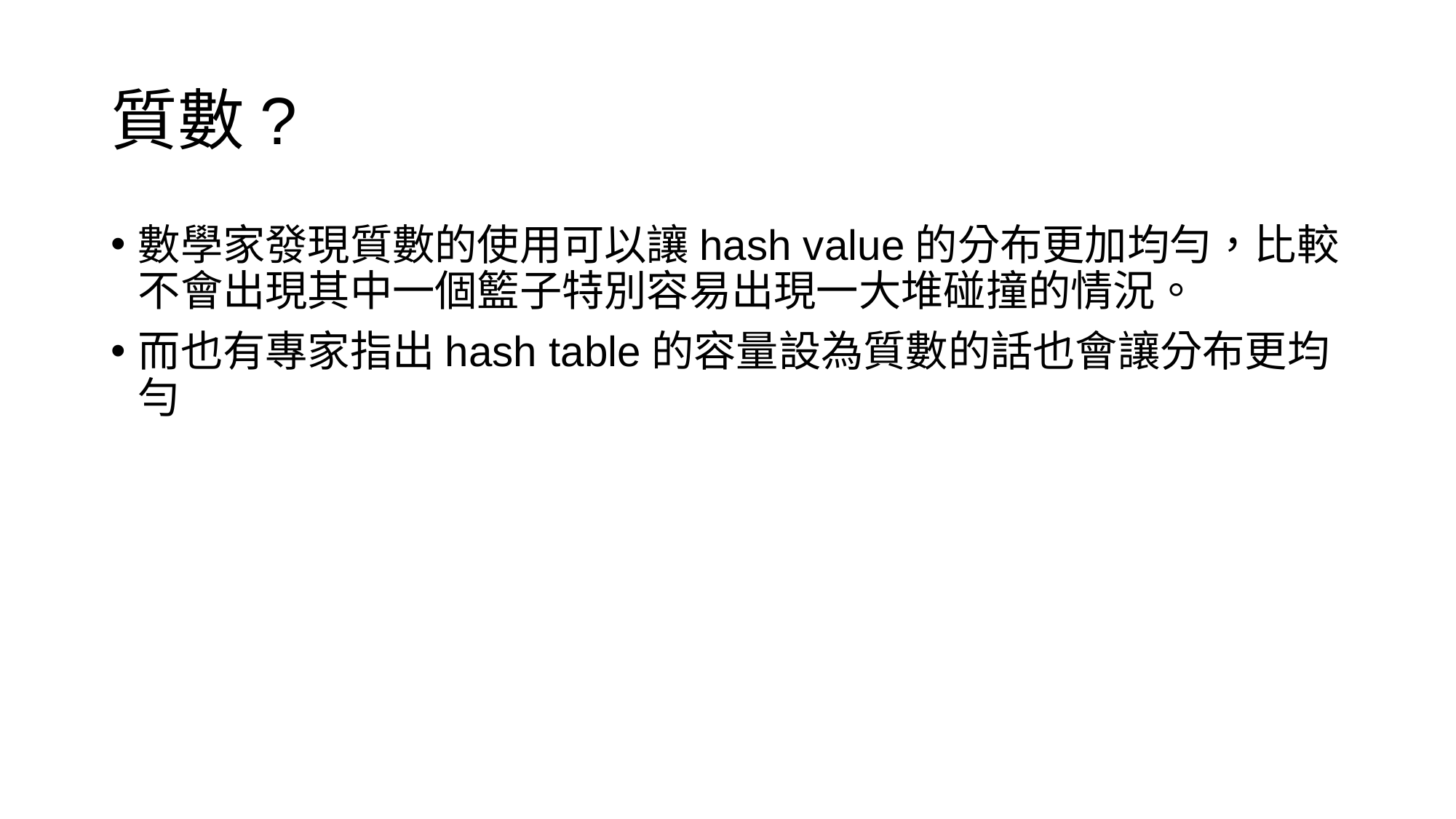

# 質數?
數學家發現質數的使用可以讓hash value的分布更加均勻，比較不會出現其中一個籃子特別容易出現一大堆碰撞的情況。
而也有專家指出hash table的容量設為質數的話也會讓分布更均勻